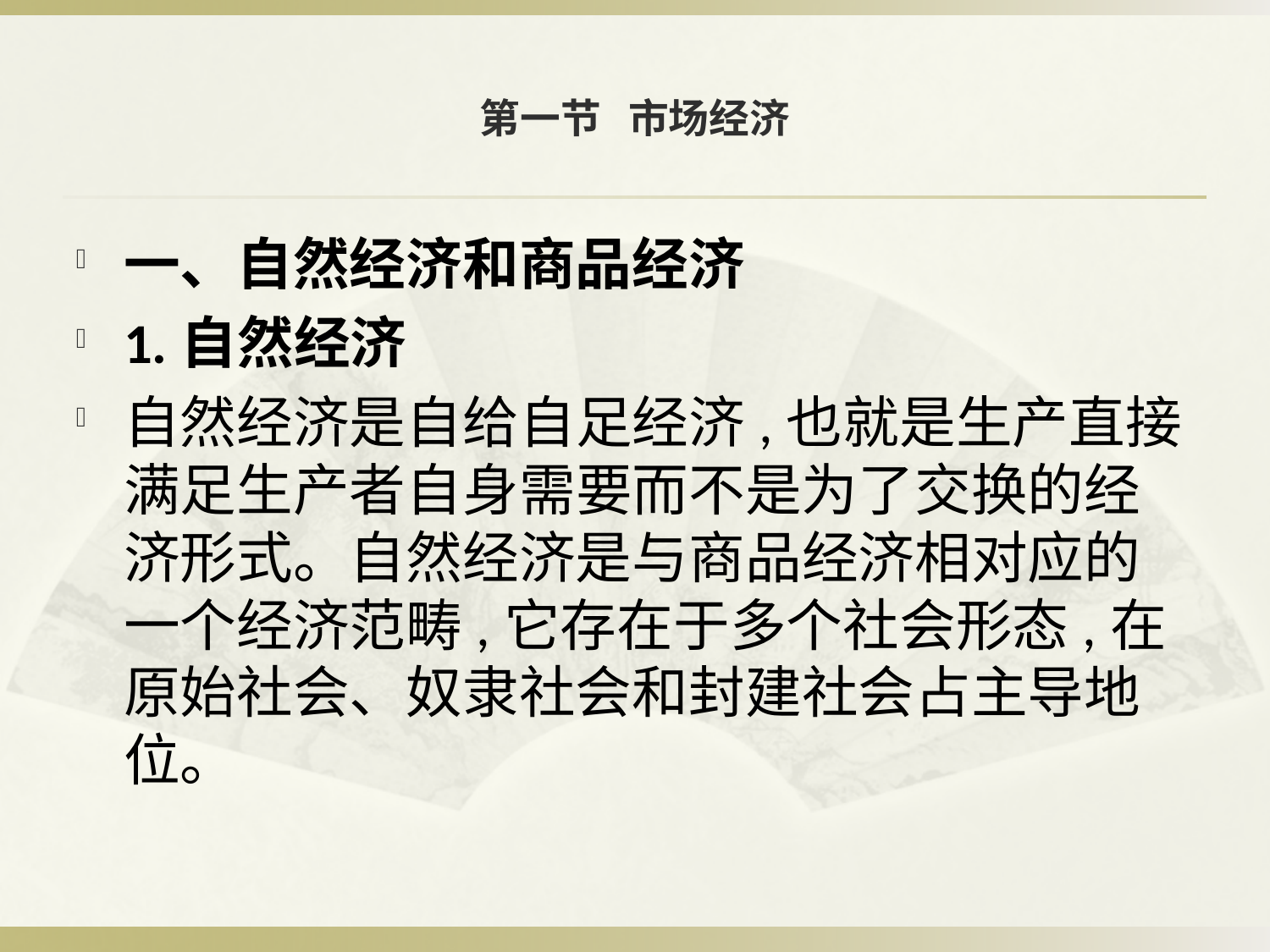

# 第一节   市场经济
一、自然经济和商品经济
1.自然经济
自然经济是自给自足经济,也就是生产直接满足生产者自身需要而不是为了交换的经济形式。自然经济是与商品经济相对应的一个经济范畴,它存在于多个社会形态,在原始社会、奴隶社会和封建社会占主导地位。